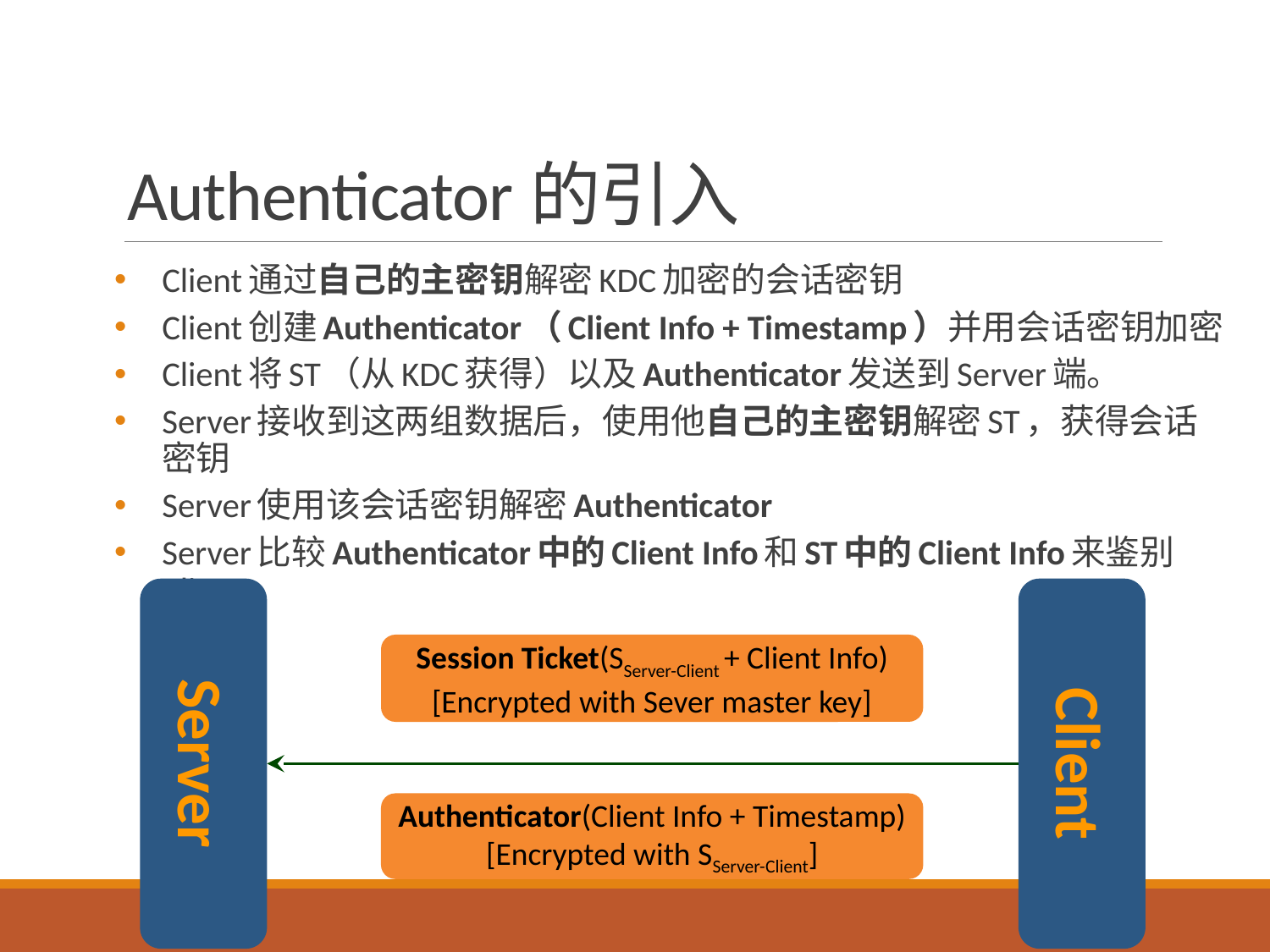

# Authenticator的引入
Client通过自己的主密钥解密KDC加密的会话密钥
Client创建Authenticator（Client Info + Timestamp）并用会话密钥加密
Client将ST（从KDC获得）以及Authenticator发送到Server端。
Server接收到这两组数据后，使用他自己的主密钥解密ST，获得会话密钥
Server使用该会话密钥解密Authenticator
Server比较Authenticator中的Client Info和ST中的Client Info来鉴别Client

Server
Client
Session Ticket(SServer-Client + Client Info)
[Encrypted with Sever master key]
Authenticator(Client Info + Timestamp)
[Encrypted with SServer-Client]